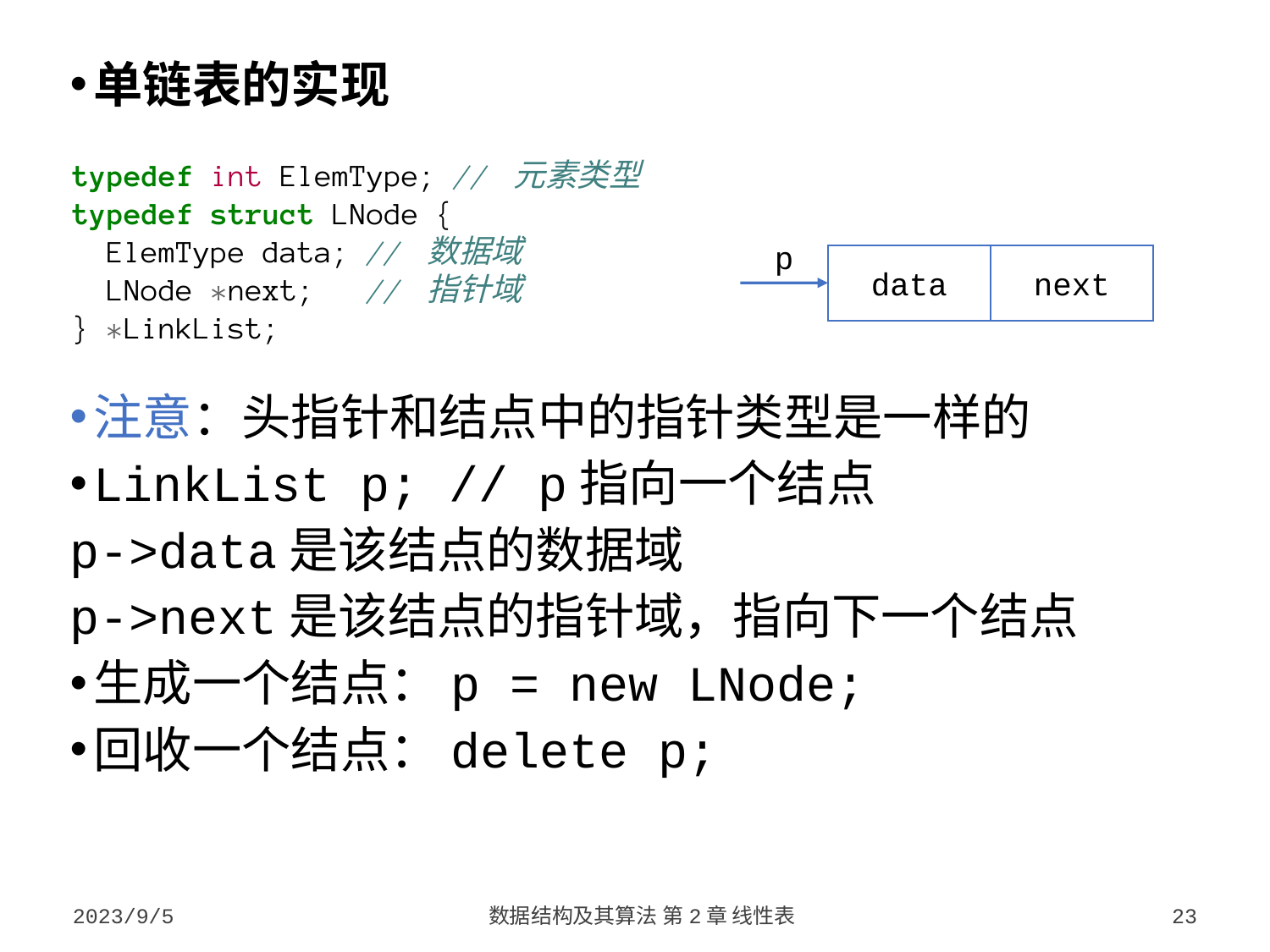

单链表的实现

注意：头指针和结点中的指针类型是一样的
LinkList p; // p指向一个结点
p->data是该结点的数据域
p->next是该结点的指针域，指向下一个结点
生成一个结点：p = new LNode;
回收一个结点：delete p;
typedef int ElemType; // 元素类型
typedef struct LNode {
  ElemType data; // 数据域
  LNode *next;   // 指针域
} *LinkList;
p
next
data
2023/9/5
数据结构及其算法 第2章 线性表
23